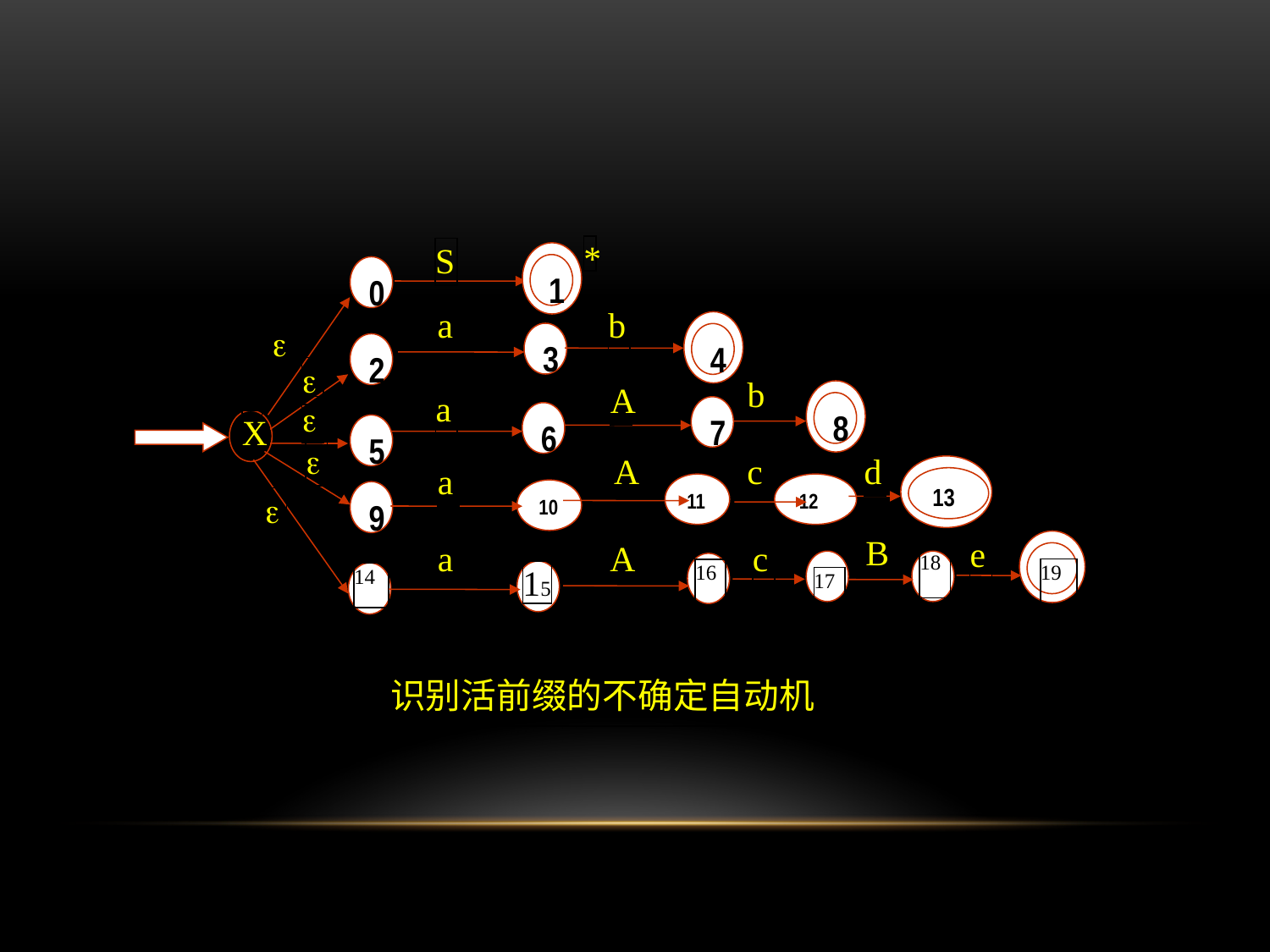

*
S

1
0

b
a

4
ε
3
2

ε
b

A

8
a
ε
7
6

X
5

ε

A
c
d

13
a

11
12
10
9
ε

B

19
e
A
a
c
18

17

16

15

14

识别活前缀的不确定自动机